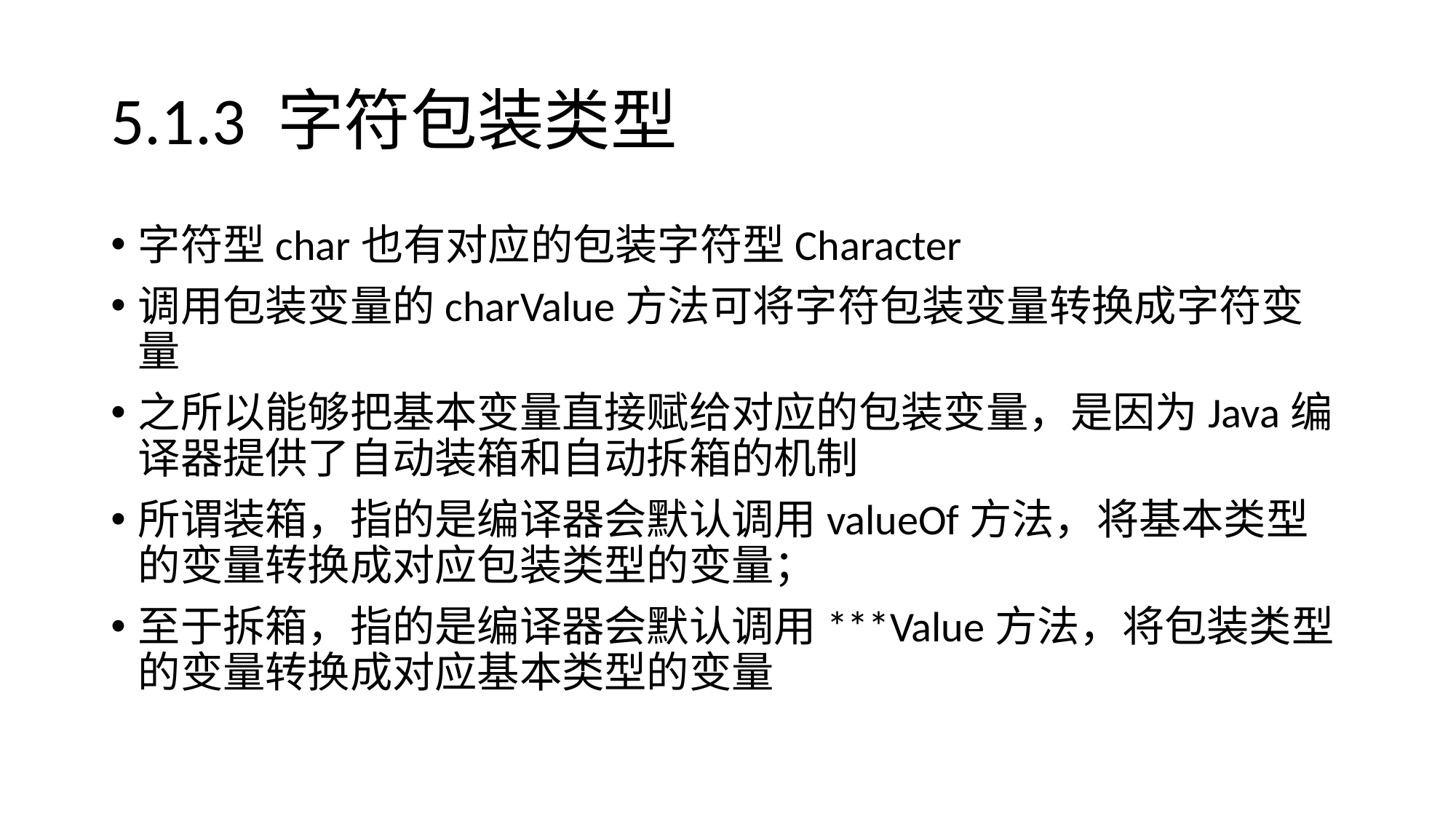

# 5.1.3 字符包装类型
字符型char也有对应的包装字符型Character
调用包装变量的charValue方法可将字符包装变量转换成字符变量
之所以能够把基本变量直接赋给对应的包装变量，是因为Java编译器提供了自动装箱和自动拆箱的机制
所谓装箱，指的是编译器会默认调用valueOf方法，将基本类型的变量转换成对应包装类型的变量；
至于拆箱，指的是编译器会默认调用***Value方法，将包装类型的变量转换成对应基本类型的变量